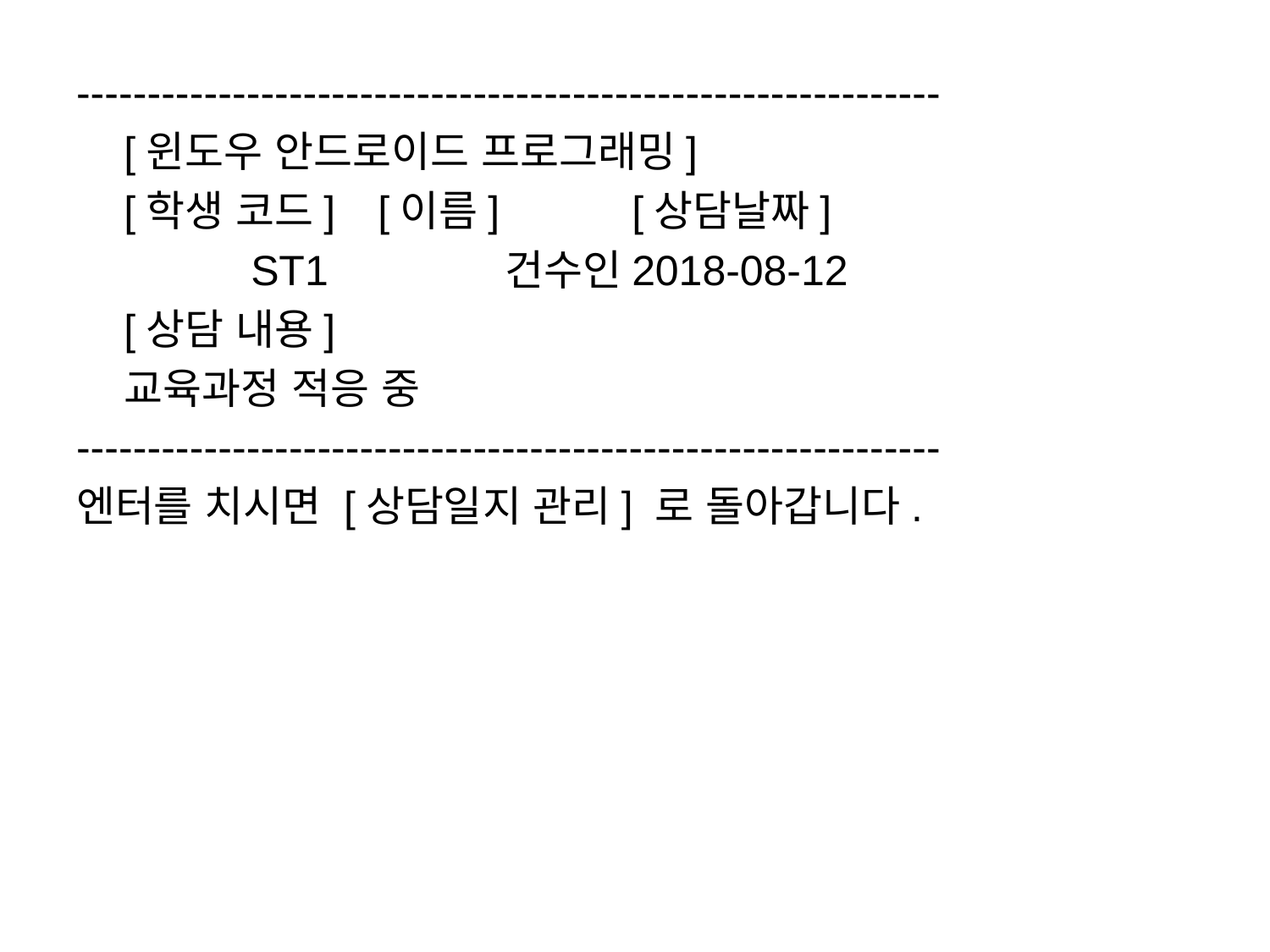

-------------------------------------------------------------
	[윈도우 안드로이드 프로그래밍]
	[학생 코드]	[이름]		[상담날짜]
	 	ST1		건수인	2018-08-12
	[상담 내용]
	교육과정 적응 중
-------------------------------------------------------------
엔터를 치시면 [상담일지 관리] 로 돌아갑니다.